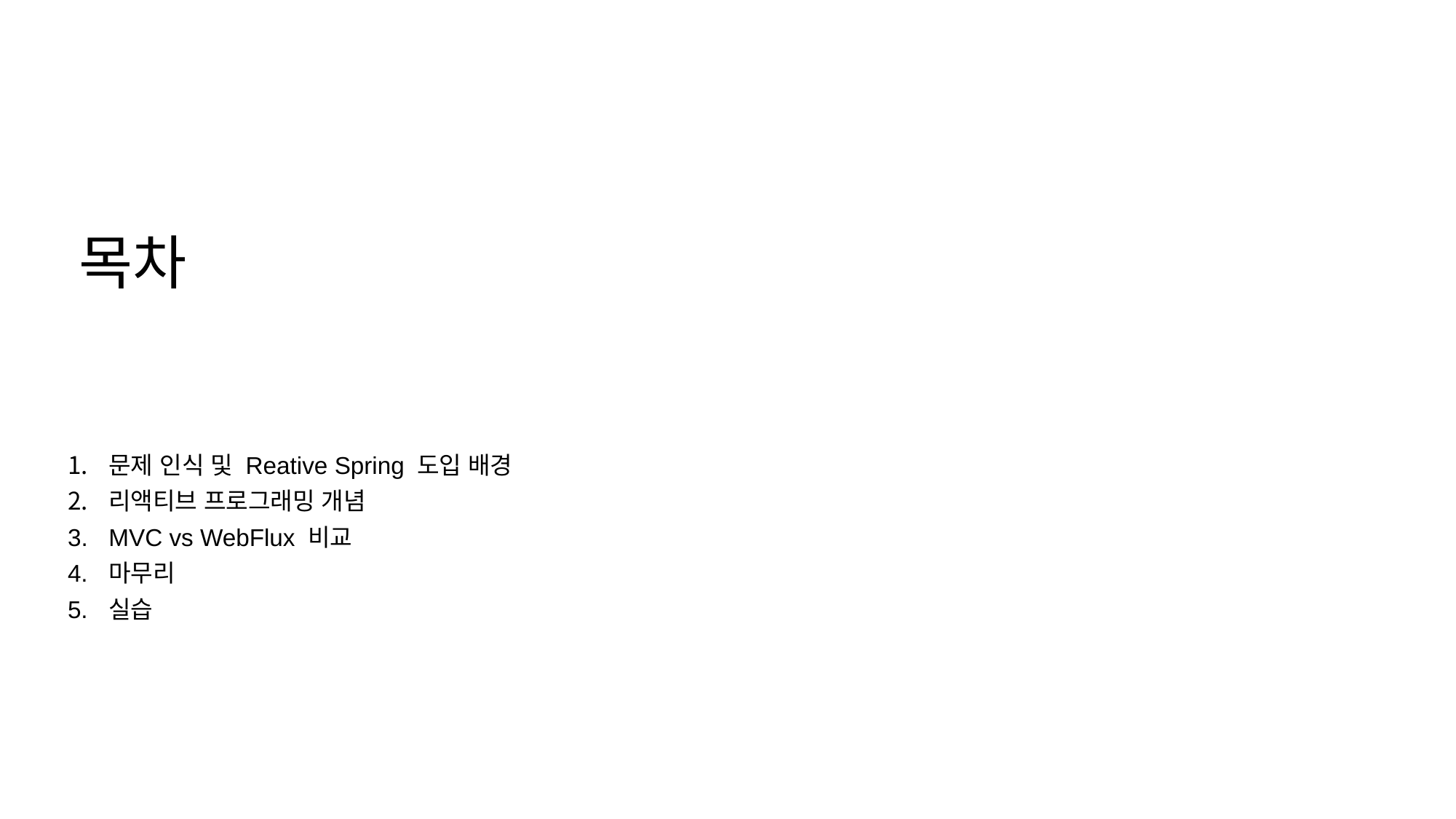

목차
문제 인식 및 Reative Spring 도입 배경
리액티브 프로그래밍 개념
MVC vs WebFlux 비교
마무리
실습